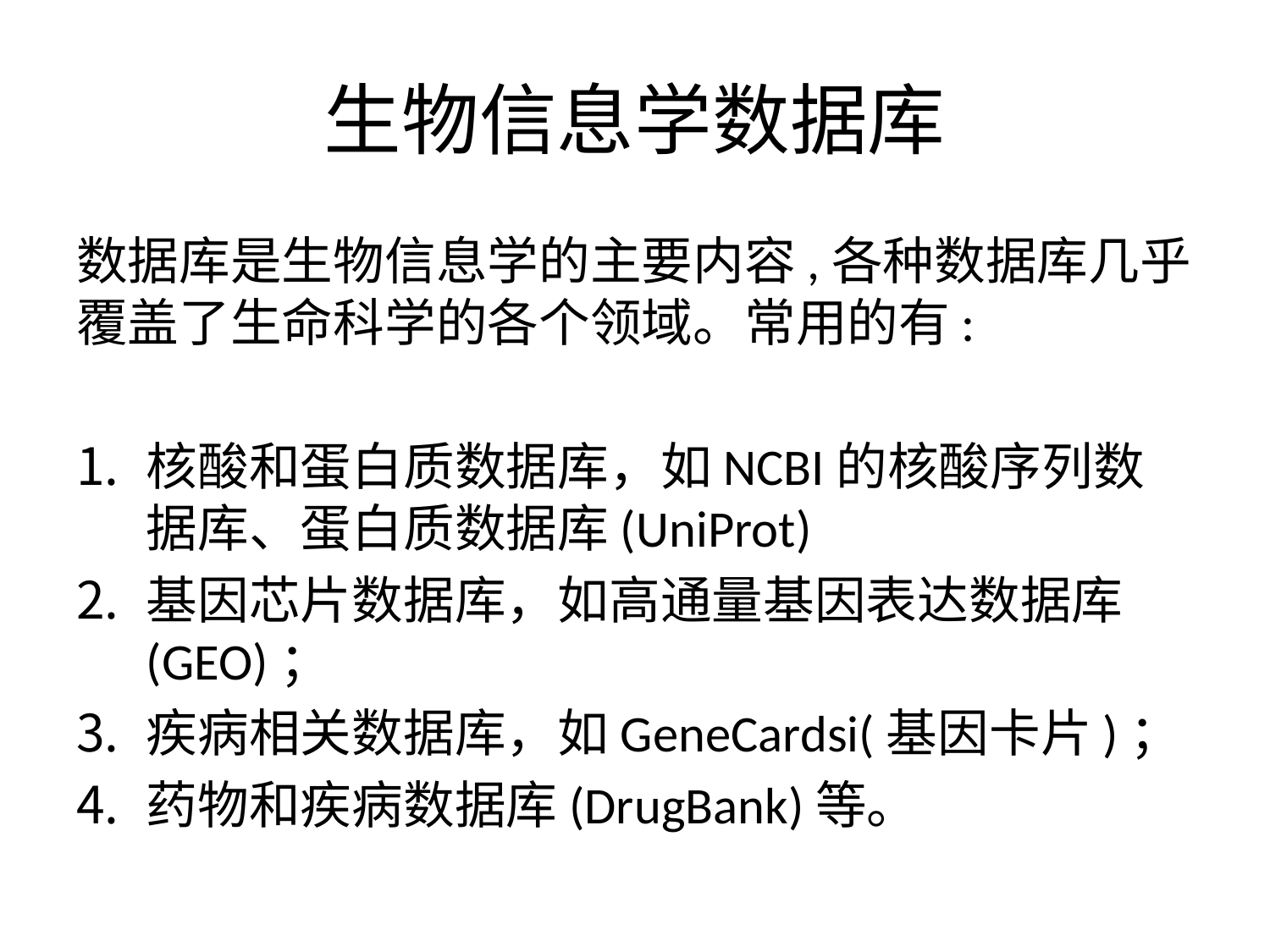

# 生物信息学数据库
数据库是生物信息学的主要内容,各种数据库几乎覆盖了生命科学的各个领域。常用的有:

核酸和蛋白质数据库，如NCBI的核酸序列数据库、蛋白质数据库(UniProt)
基因芯片数据库，如高通量基因表达数据库(GEO)；
疾病相关数据库，如GeneCardsi(基因卡片)；
药物和疾病数据库(DrugBank)等。